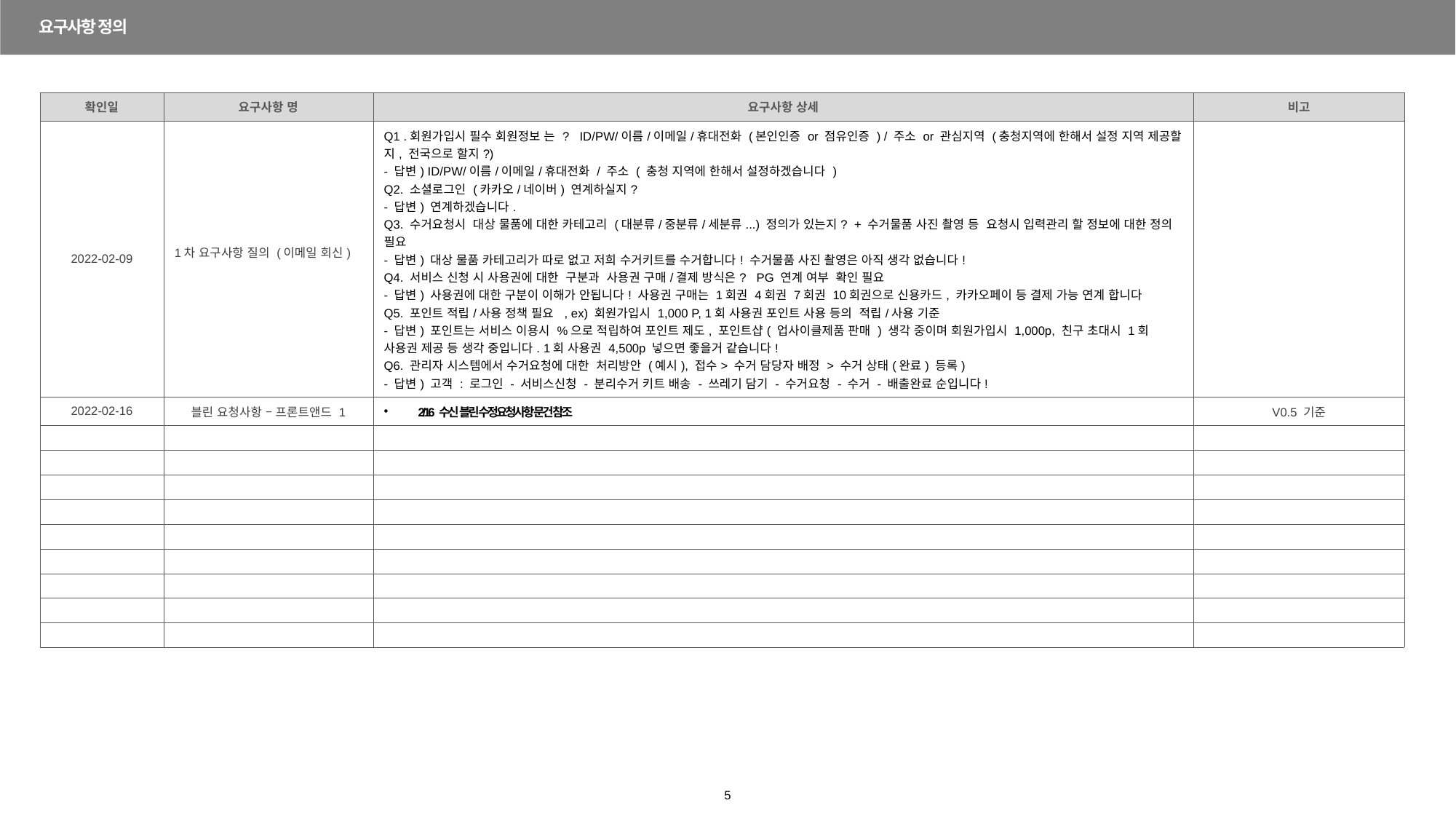

요구사항 정의

| 확인일 | 요구사항 명 | 요구사항 상세 | 비고 |
| --- | --- | --- | --- |
| 2022-02-09 | 1차 요구사항 질의 (이메일 회신) | Q1 .회원가입시 필수 회원정보 는 ?   ID/PW/이름/이메일/휴대전화 (본인인증 or 점유인증 ) / 주소 or 관심지역 (충청지역에 한해서 설정 지역 제공할 지, 전국으로 할지?) - 답변) ID/PW/이름/이메일/휴대전화 / 주소 ( 충청 지역에 한해서 설정하겠습니다 ) Q2. 소셜로그인 (카카오/네이버) 연계하실지? - 답변) 연계하겠습니다. Q3. 수거요청시  대상 물품에 대한 카테고리 (대분류/중분류/세분류...) 정의가 있는지?  + 수거물품 사진 촬영 등  요청시 입력관리 할 정보에 대한 정의 필요 - 답변) 대상 물품 카테고리가 따로 없고 저희 수거키트를 수거합니다! 수거물품 사진 촬영은 아직 생각 없습니다!  Q4. 서비스 신청 시 사용권에 대한  구분과  사용권 구매/결제 방식은?   PG 연계 여부  확인 필요  - 답변) 사용권에 대한 구분이 이해가 안됩니다! 사용권 구매는 1회권 4회권 7회권 10회권으로 신용카드, 카카오페이 등 결제 가능 연계 합니다 Q5. 포인트 적립/사용 정책 필요  , ex) 회원가입시 1,000 P, 1회 사용권 포인트 사용 등의  적립/사용 기준  - 답변) 포인트는 서비스 이용시 %으로 적립하여 포인트 제도, 포인트샵( 업사이클제품 판매 ) 생각 중이며 회원가입시 1,000p, 친구 초대시 1회 사용권 제공 등 생각 중입니다. 1회 사용권 4,500p 넣으면 좋을거 같습니다! Q6. 관리자 시스템에서 수거요청에 대한  처리방안 (예시), 접수> 수거 담당자 배정 > 수거 상태(완료) 등록) - 답변) 고객 : 로그인 - 서비스신청 - 분리수거 키트 배송 - 쓰레기 담기 - 수거요청 - 수거 - 배출완료 순입니다! |  |
| 2022-02-16 | 블린 요청사항 – 프론트앤드 1 | 2/16 수신 블린 수정요청사항 문건 참조 | V0.5 기준 |
|  |  |  |  |
|  |  |  |  |
|  |  |  |  |
|  |  |  |  |
|  |  |  |  |
|  |  |  |  |
|  |  |  |  |
|  |  |  |  |
|  |  |  |  |
5